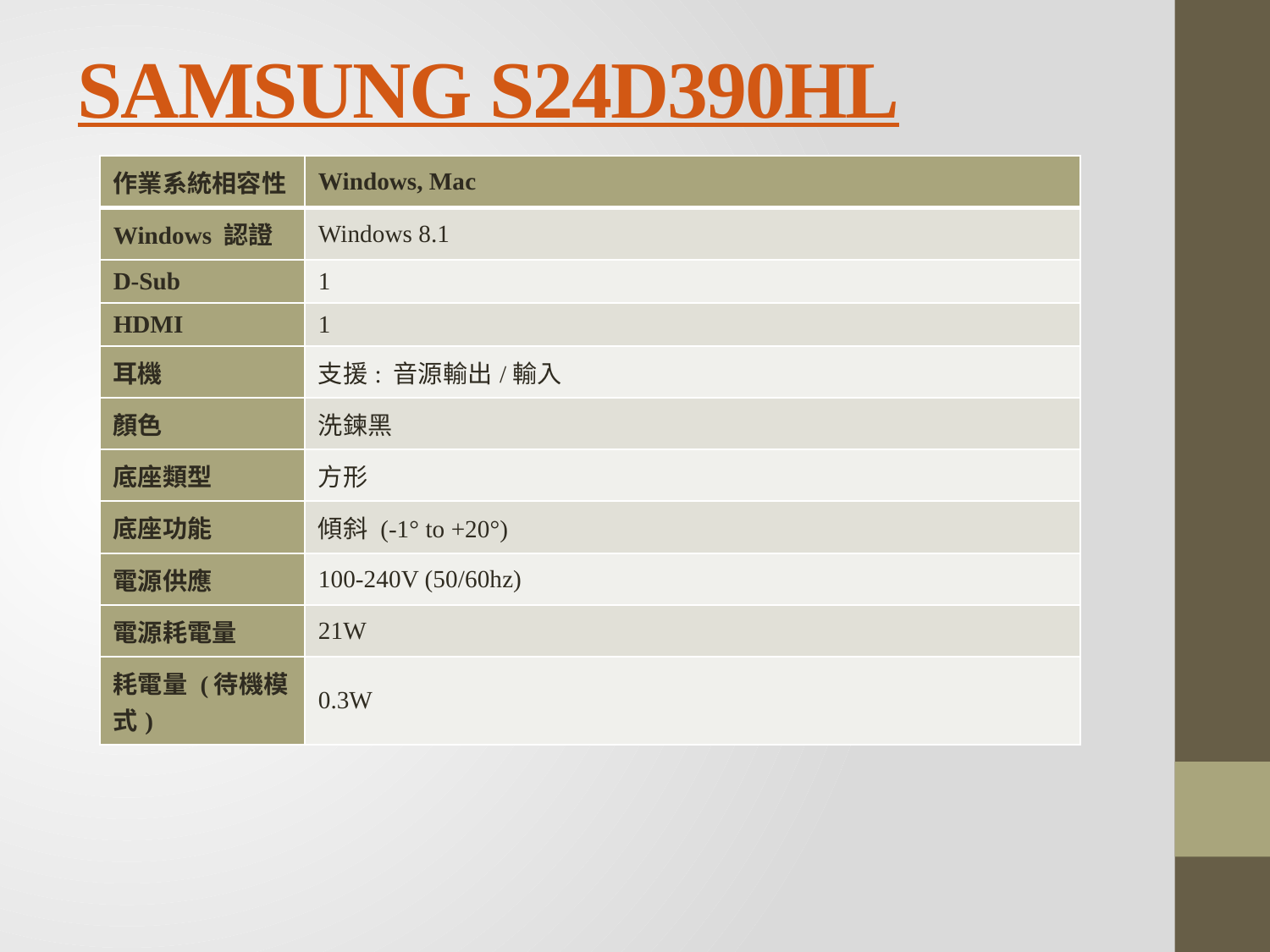

# SAMSUNG S24D390HL
| 作業系統相容性 | Windows, Mac |
| --- | --- |
| Windows 認證 | Windows 8.1 |
| D-Sub | 1 |
| HDMI | 1 |
| 耳機 | 支援: 音源輸出/輸入 |
| 顏色 | 洗鍊黑 |
| 底座類型 | 方形 |
| 底座功能 | 傾斜 (-1° to +20°) |
| 電源供應 | 100-240V (50/60hz) |
| 電源耗電量 | 21W |
| 耗電量 (待機模式) | 0.3W |